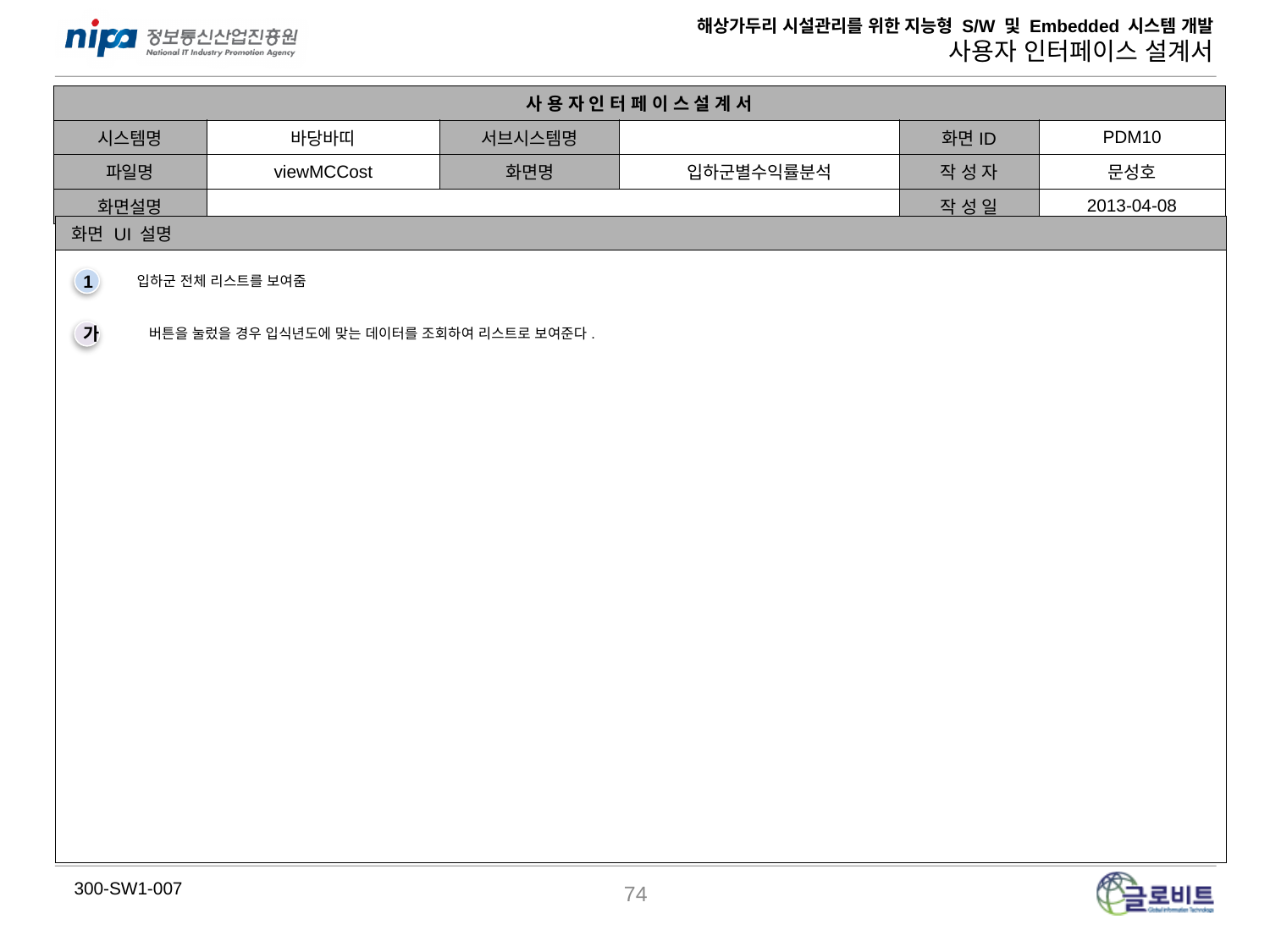

| 사 용 자 인 터 페 이 스 설 계 서 |  |  |  |  |  |
| --- | --- | --- | --- | --- | --- |
| 시스템명 | 바당바띠 | 서브시스템명 |  | 화면ID | PDM10 |
| 파일명 | viewMCCost | 화면명 | 입하군별수익률분석 | 작 성 자 | 문성호 |
| 화면설명 |  |  |  | 작 성 일 | 2013-04-08 |
| 화면 UI 설명 |
| --- |
|  |
입하군 전체 리스트를 보여줌
1
버튼을 눌렀을 경우 입식년도에 맞는 데이터를 조회하여 리스트로 보여준다.
가